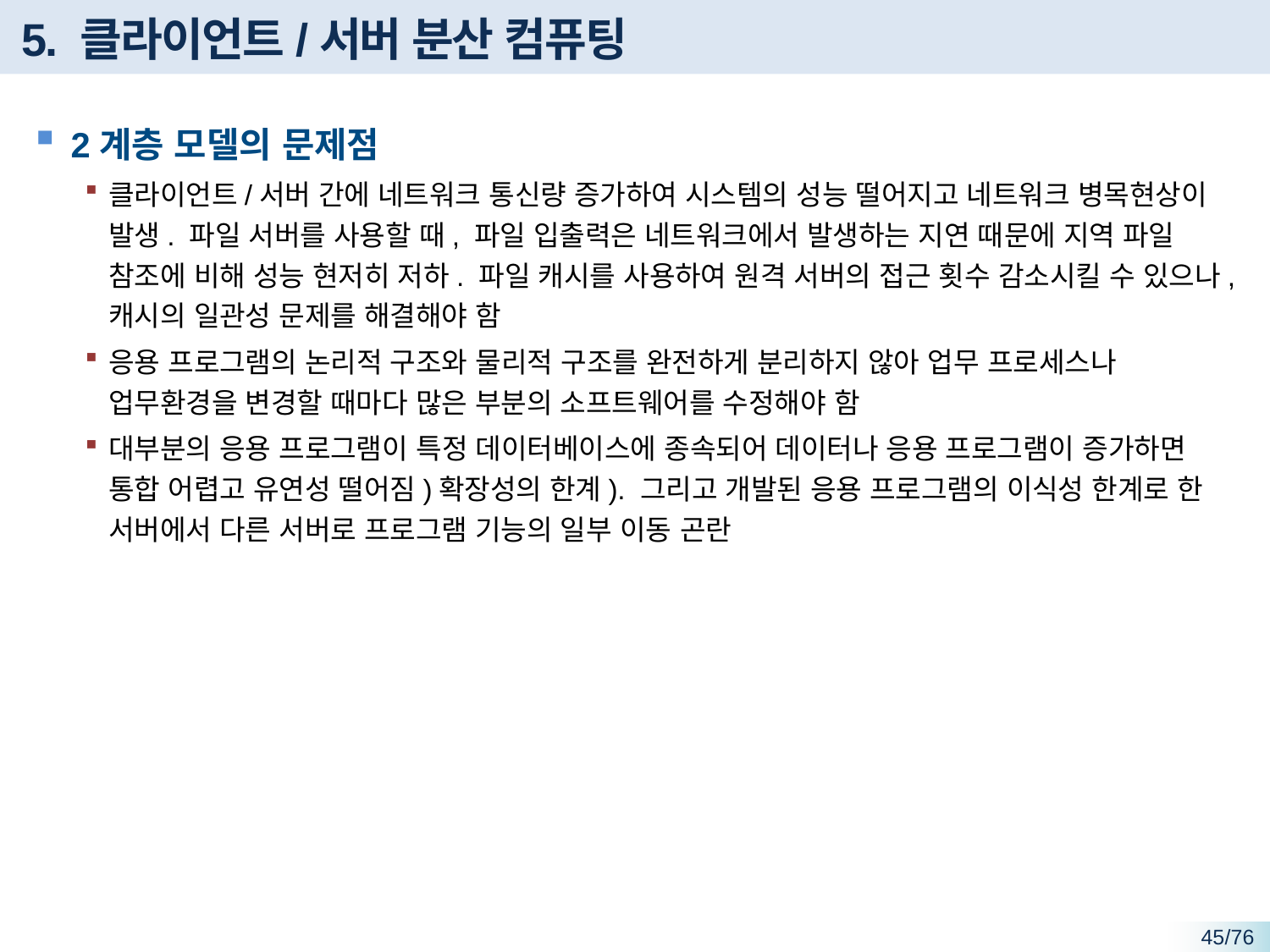

# 5. 클라이언트/서버 분산 컴퓨팅
2계층 모델의 문제점
클라이언트/서버 간에 네트워크 통신량 증가하여 시스템의 성능 떨어지고 네트워크 병목현상이 발생. 파일 서버를 사용할 때, 파일 입출력은 네트워크에서 발생하는 지연 때문에 지역 파일 참조에 비해 성능 현저히 저하. 파일 캐시를 사용하여 원격 서버의 접근 횟수 감소시킬 수 있으나, 캐시의 일관성 문제를 해결해야 함
응용 프로그램의 논리적 구조와 물리적 구조를 완전하게 분리하지 않아 업무 프로세스나 업무환경을 변경할 때마다 많은 부분의 소프트웨어를 수정해야 함
대부분의 응용 프로그램이 특정 데이터베이스에 종속되어 데이터나 응용 프로그램이 증가하면 통합 어렵고 유연성 떨어짐)확장성의 한계). 그리고 개발된 응용 프로그램의 이식성 한계로 한 서버에서 다른 서버로 프로그램 기능의 일부 이동 곤란